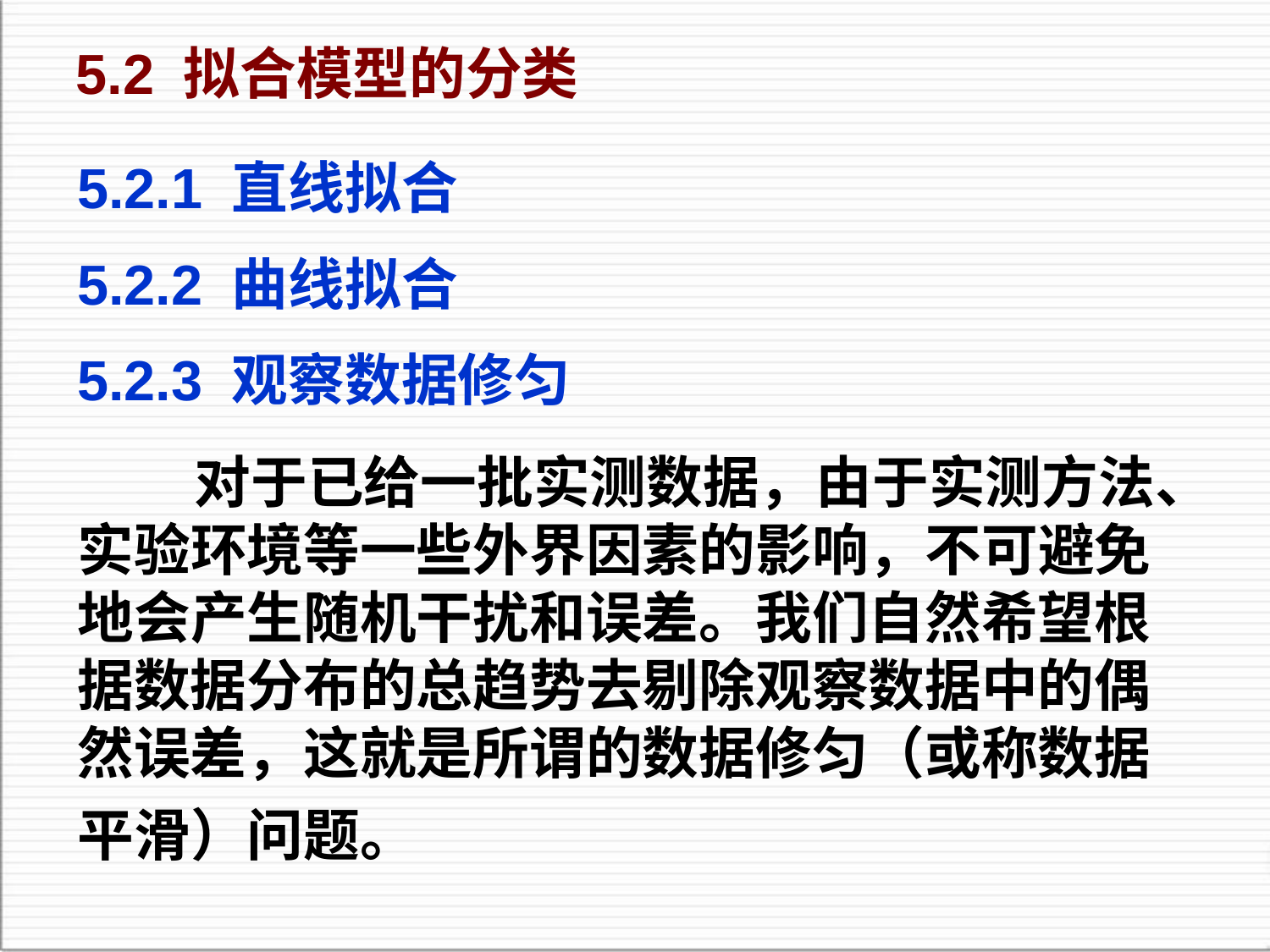

5.2 拟合模型的分类
5.2.1 直线拟合
5.2.2 曲线拟合
5.2.3 观察数据修匀
        对于已给一批实测数据，由于实测方法、实验环境等一些外界因素的影响，不可避免地会产生随机干扰和误差。我们自然希望根据数据分布的总趋势去剔除观察数据中的偶然误差，这就是所谓的数据修匀（或称数据平滑）问题。